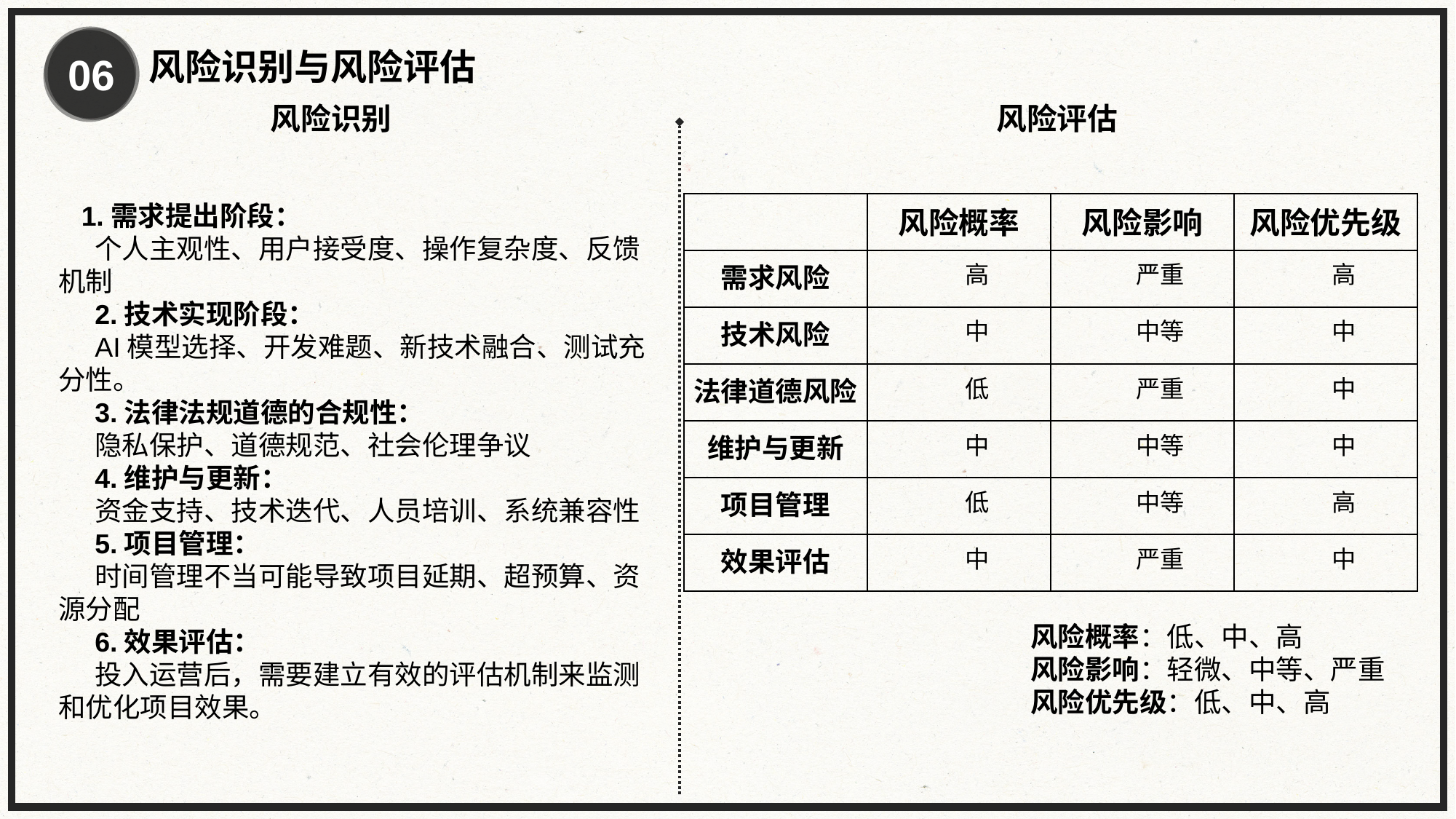

风险识别与风险评估
06
风险识别
风险评估
   1.需求提出阶段：
个人主观性、用户接受度、操作复杂度、反馈机制
2.技术实现阶段：
AI模型选择、开发难题、新技术融合、测试充分性。
3.法律法规道德的合规性：
隐私保护、道德规范、社会伦理争议
4.维护与更新：
资金支持、技术迭代、人员培训、系统兼容性
5.项目管理：
时间管理不当可能导致项目延期、超预算、资源分配
6.效果评估：
投入运营后，需要建立有效的评估机制来监测和优化项目效果。

|  | 风险概率 | 风险影响 | 风险优先级 |
| --- | --- | --- | --- |
| 需求风险 | 高 | 严重 | 高 |
| 技术风险 | 中 | 中等 | 中 |
| 法律道德风险 | 低 | 严重 | 中 |
| 维护与更新 | 中 | 中等 | 中 |
| 项目管理 | 低 | 中等 | 高 |
| 效果评估 | 中 | 严重 | 中 |
风险概率：低、中、高
风险影响：轻微、中等、严重
风险优先级：低、中、高